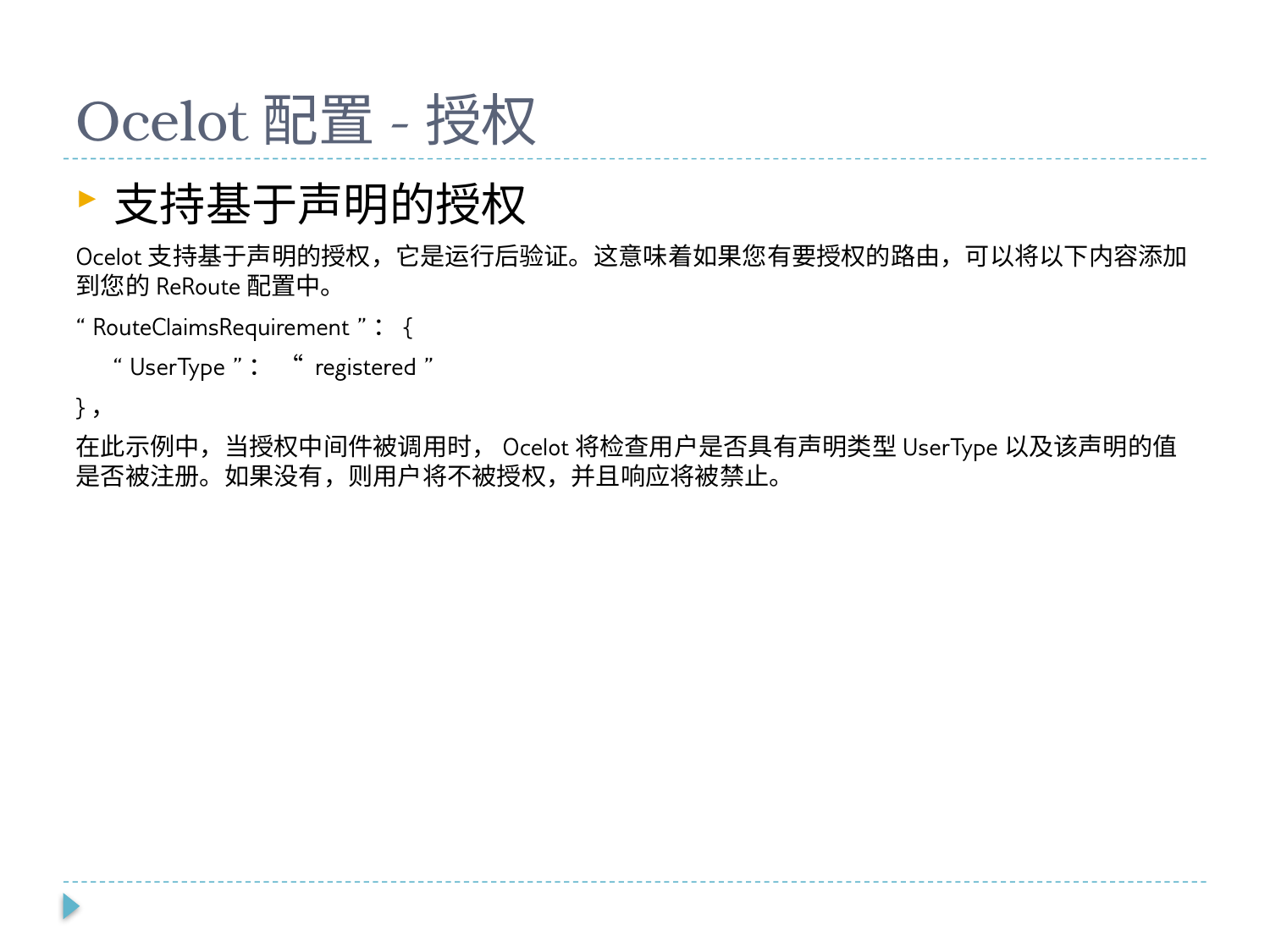

# Ocelot配置-授权
支持基于声明的授权
Ocelot支持基于声明的授权，它是运行后验证。这意味着如果您有要授权的路由，可以将以下内容添加到您的ReRoute配置中。
“ RouteClaimsRequirement ”：{
     “ UserType ”： “ registered ”
}，
在此示例中，当授权中间件被调用时，Ocelot将检查用户是否具有声明类型UserType以及该声明的值是否被注册。如果没有，则用户将不被授权，并且响应将被禁止。